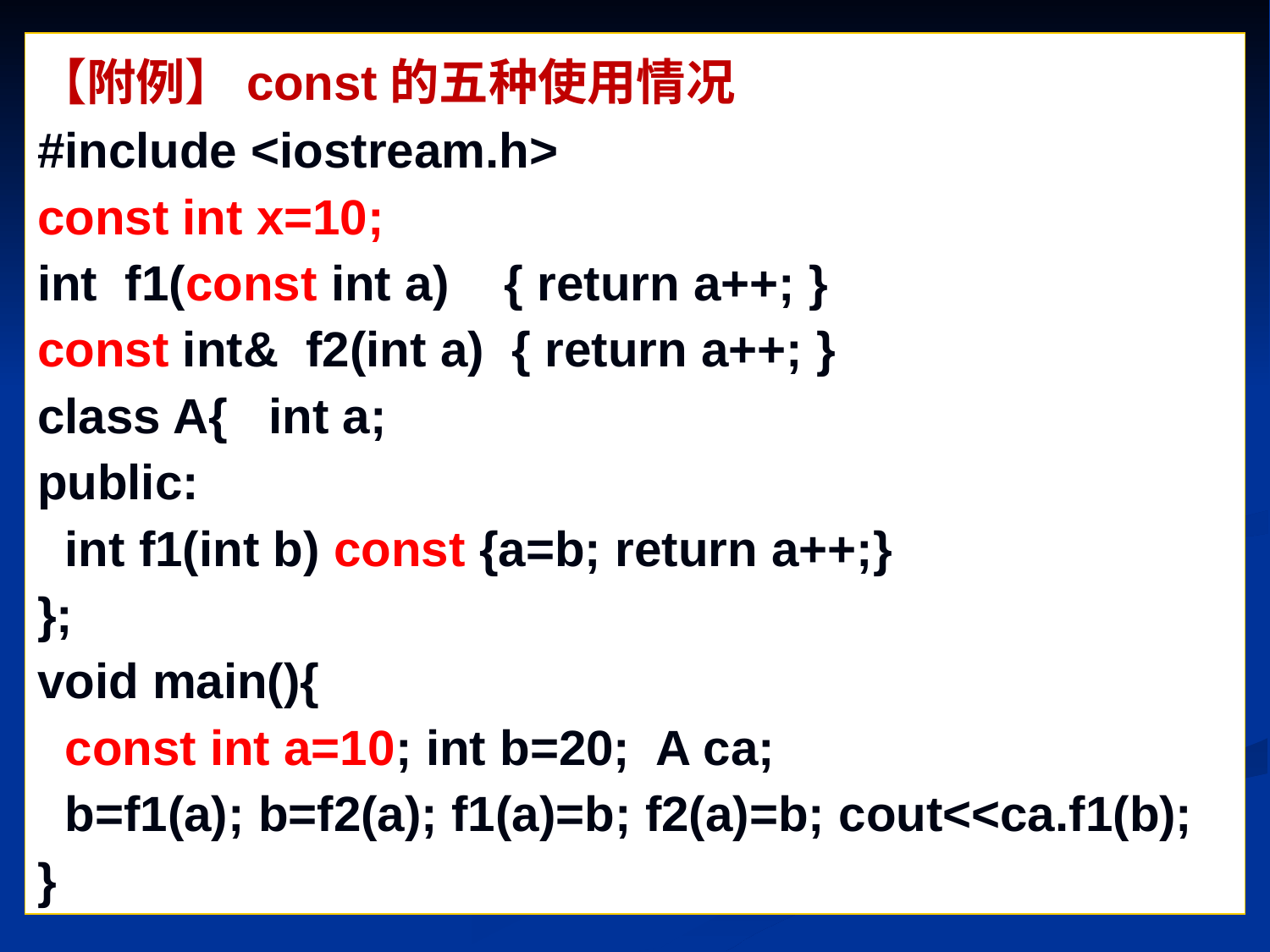

【附例】const的五种使用情况
#include <iostream.h>
const int x=10;
int  f1(const int a)    { return a++; }
const int&  f2(int a)  { return a++; }
class A{   int a;
public:
  int f1(int b) const {a=b; return a++;}
};
void main(){
  const int a=10; int b=20;  A ca;
  b=f1(a); b=f2(a); f1(a)=b; f2(a)=b; cout<<ca.f1(b);
}